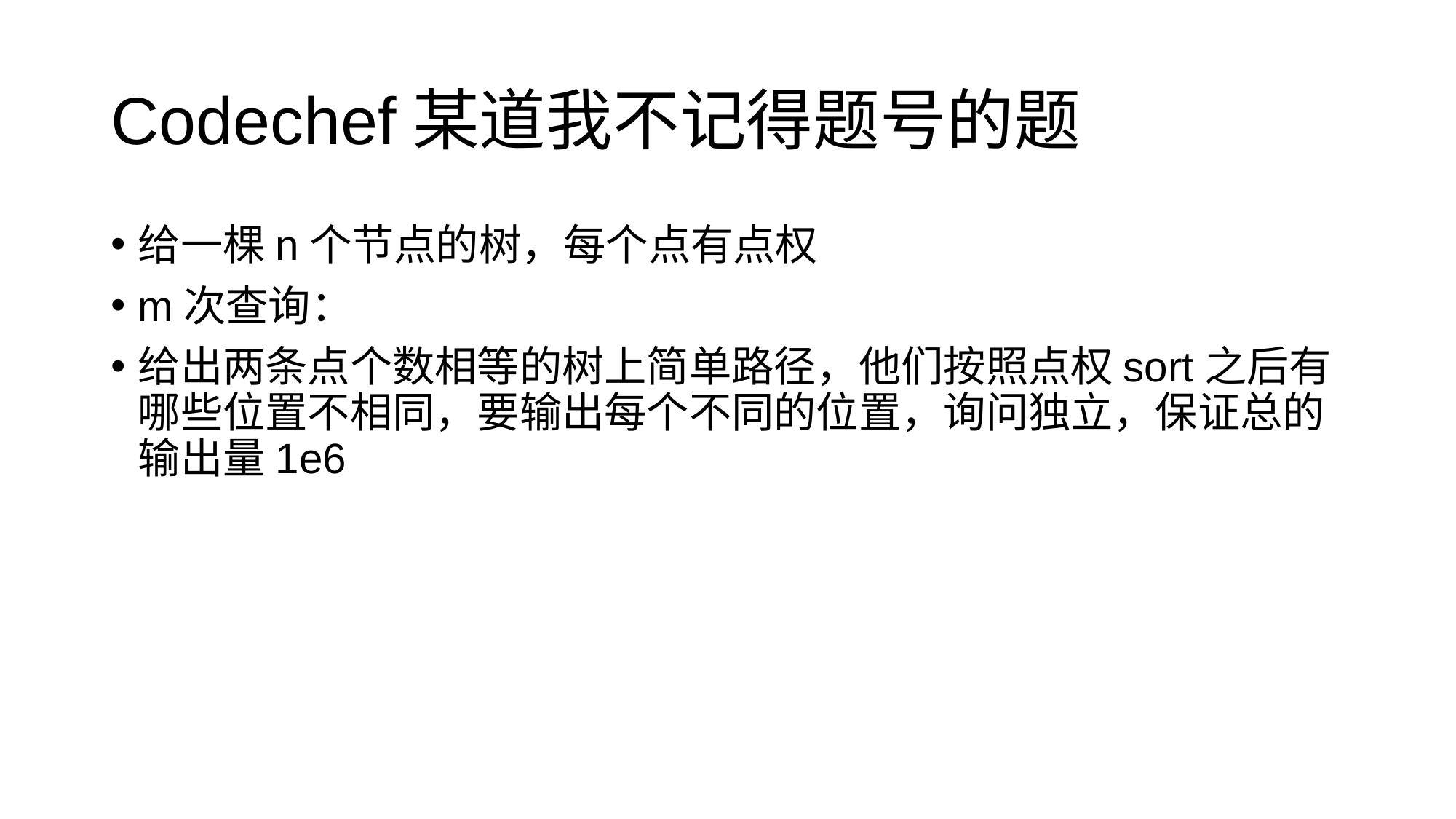

# Codechef某道我不记得题号的题
给一棵n个节点的树，每个点有点权
m次查询：
给出两条点个数相等的树上简单路径，他们按照点权sort之后有哪些位置不相同，要输出每个不同的位置，询问独立，保证总的输出量1e6